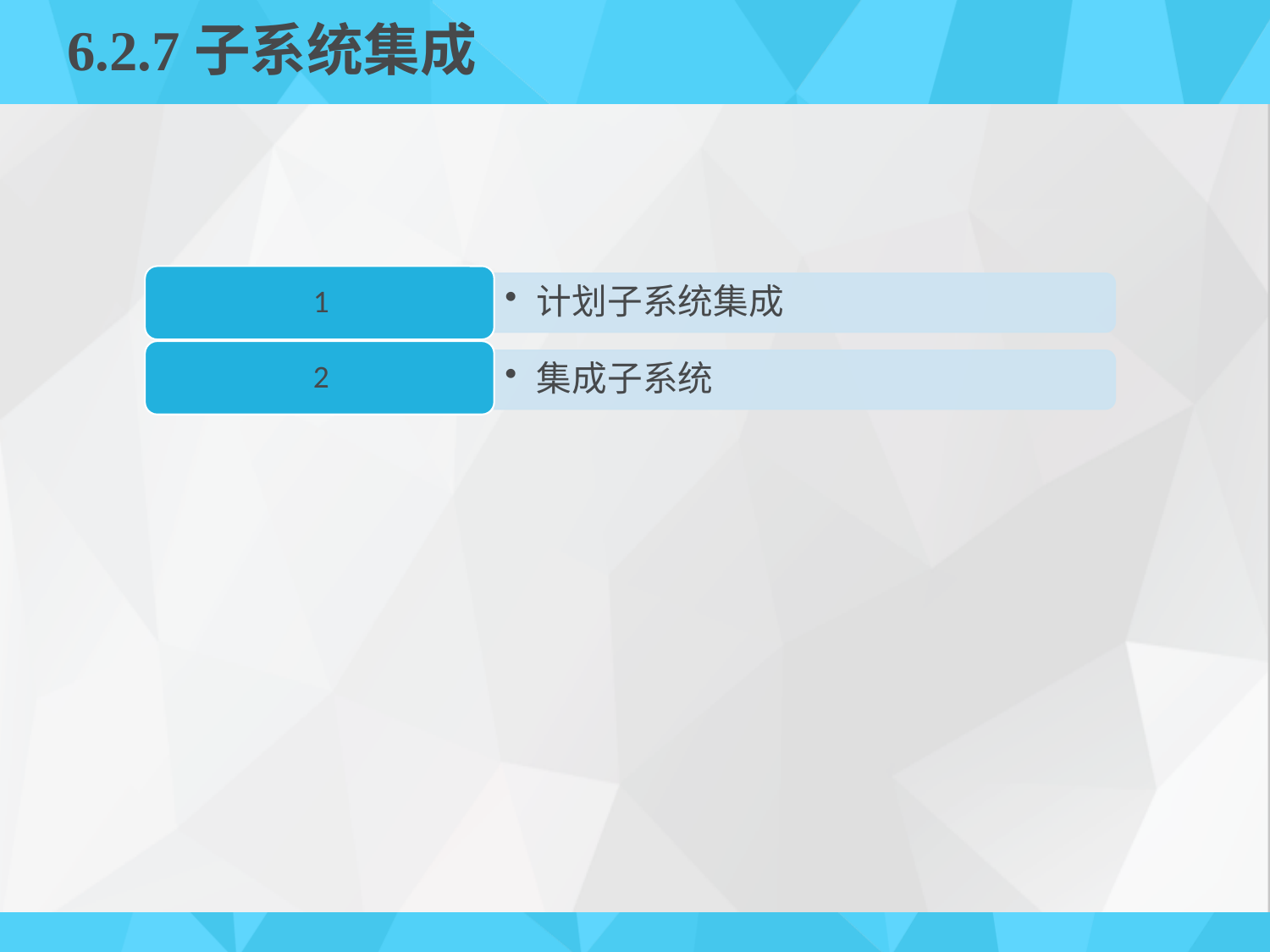

# 6.2.7	子系统集成
计划子系统集成
1
集成子系统
2